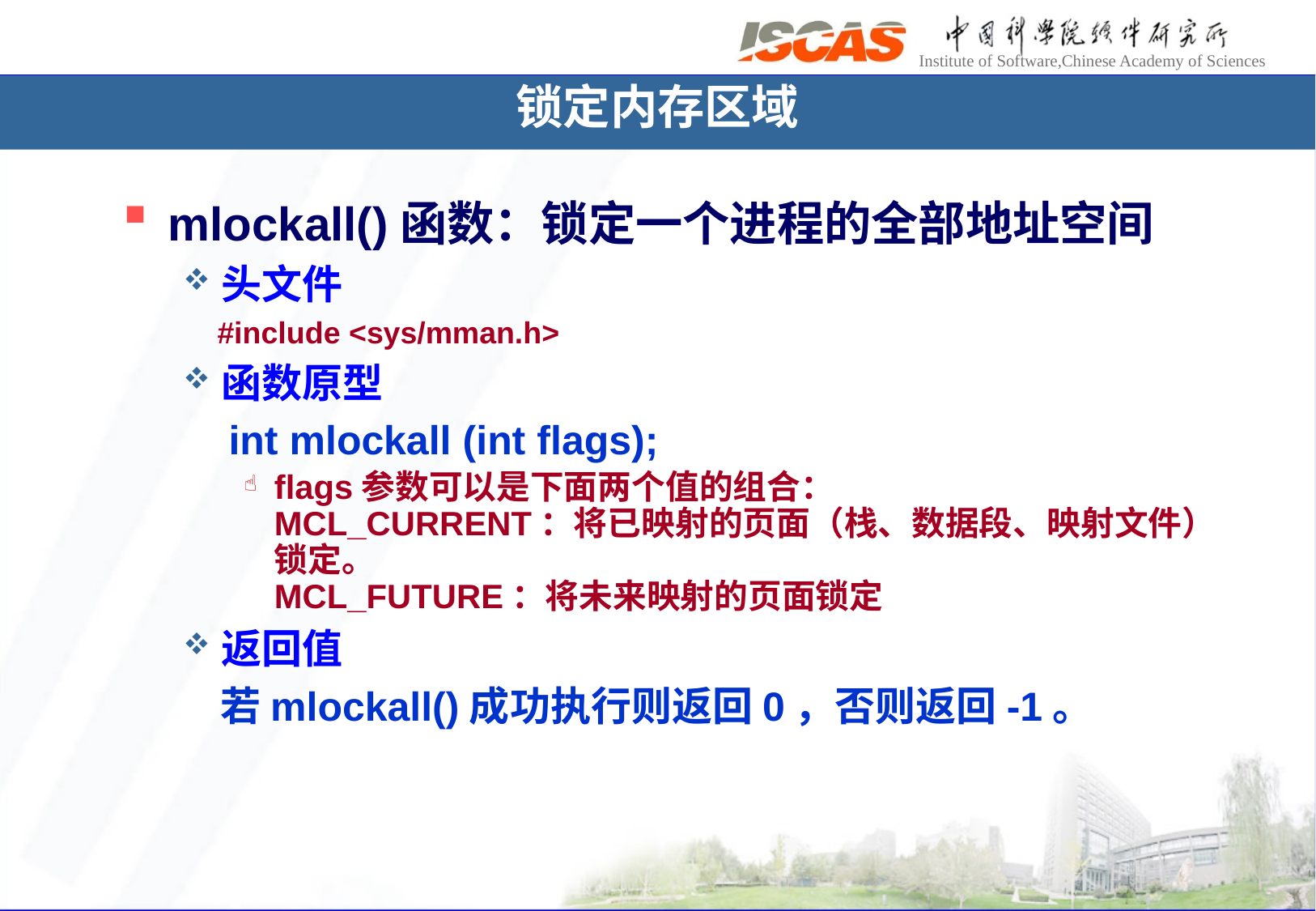

锁定内存区域
mlockall()函数：锁定一个进程的全部地址空间
头文件
    #include <sys/mman.h>
函数原型
    int mlockall (int flags);
flags参数可以是下面两个值的组合：
MCL_CURRENT：将已映射的页面（栈、数据段、映射文件）锁定。
MCL_FUTURE：将未来映射的页面锁定
返回值
   若mlockall()成功执行则返回0，否则返回-1。